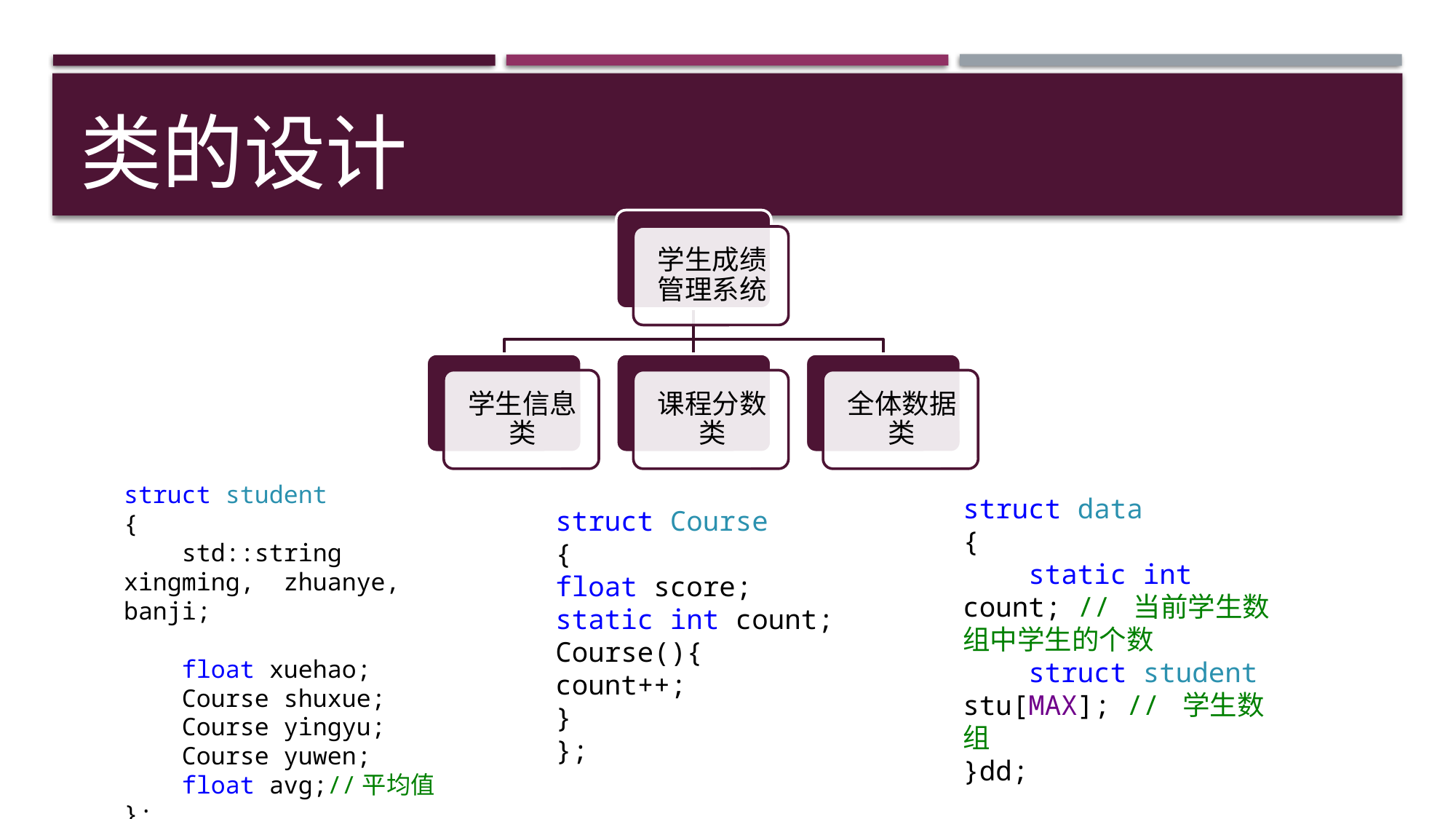

# 类的设计
学生成绩管理系统
学生信息类
课程分数类
全体数据类

struct Course
{
float score;
static int count;
Course(){
count++;
}
};
struct student
{
    std::string xingming,  zhuanye, banji;

    float xuehao;
    Course shuxue;
    Course yingyu;
    Course yuwen;
    float avg;//平均值
};
struct data
{
    static int count; // 当前学生数组中学生的个数
    struct student stu[MAX]; // 学生数组
}dd;